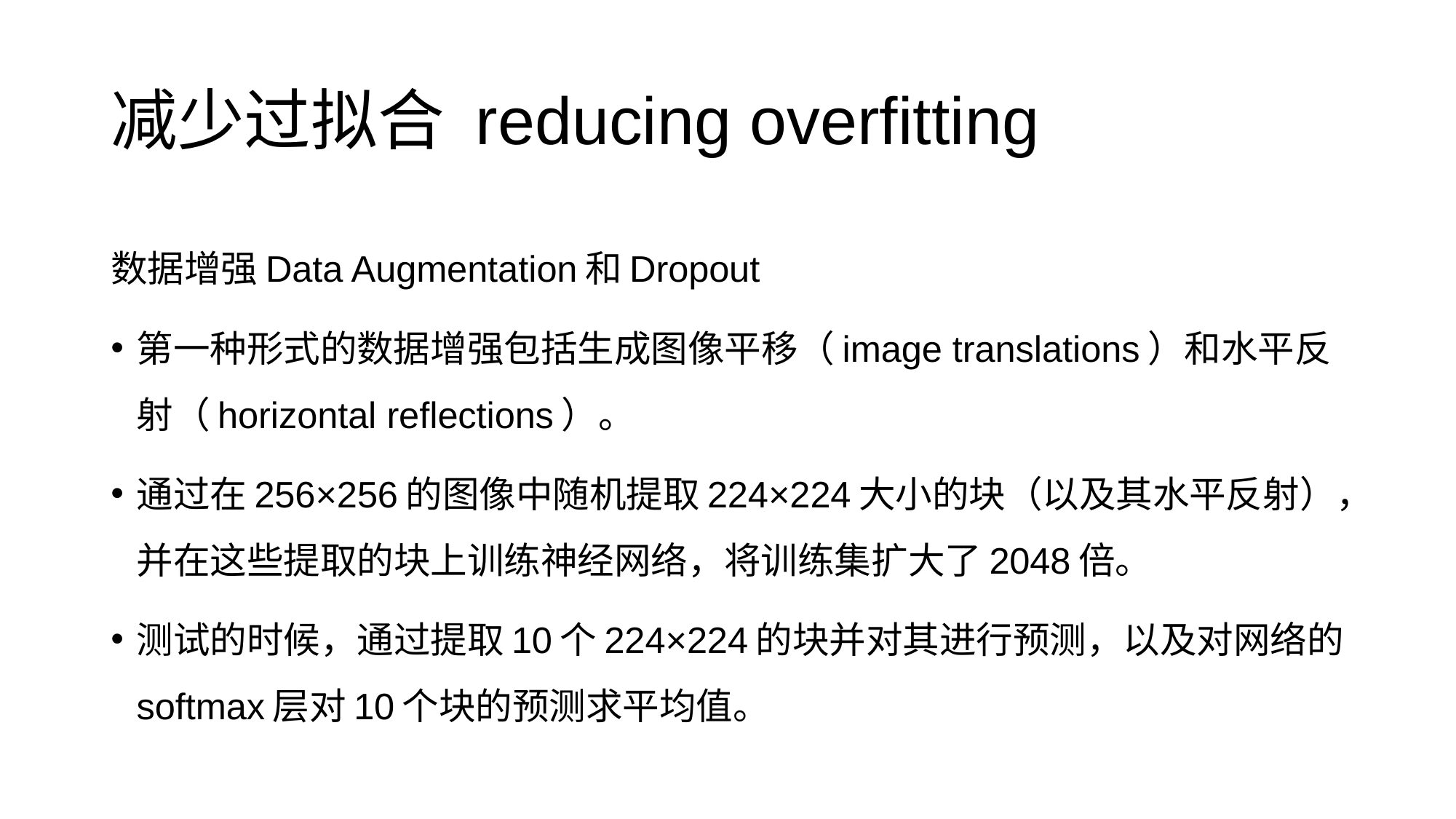

# 减少过拟合 reducing overfitting
数据增强Data Augmentation和Dropout
第一种形式的数据增强包括生成图像平移（image translations）和水平反射（horizontal reﬂections）。
通过在256×256的图像中随机提取224×224大小的块（以及其水平反射），并在这些提取的块上训练神经网络，将训练集扩大了2048倍。
测试的时候，通过提取10个224×224的块并对其进行预测，以及对网络的softmax层对10个块的预测求平均值。